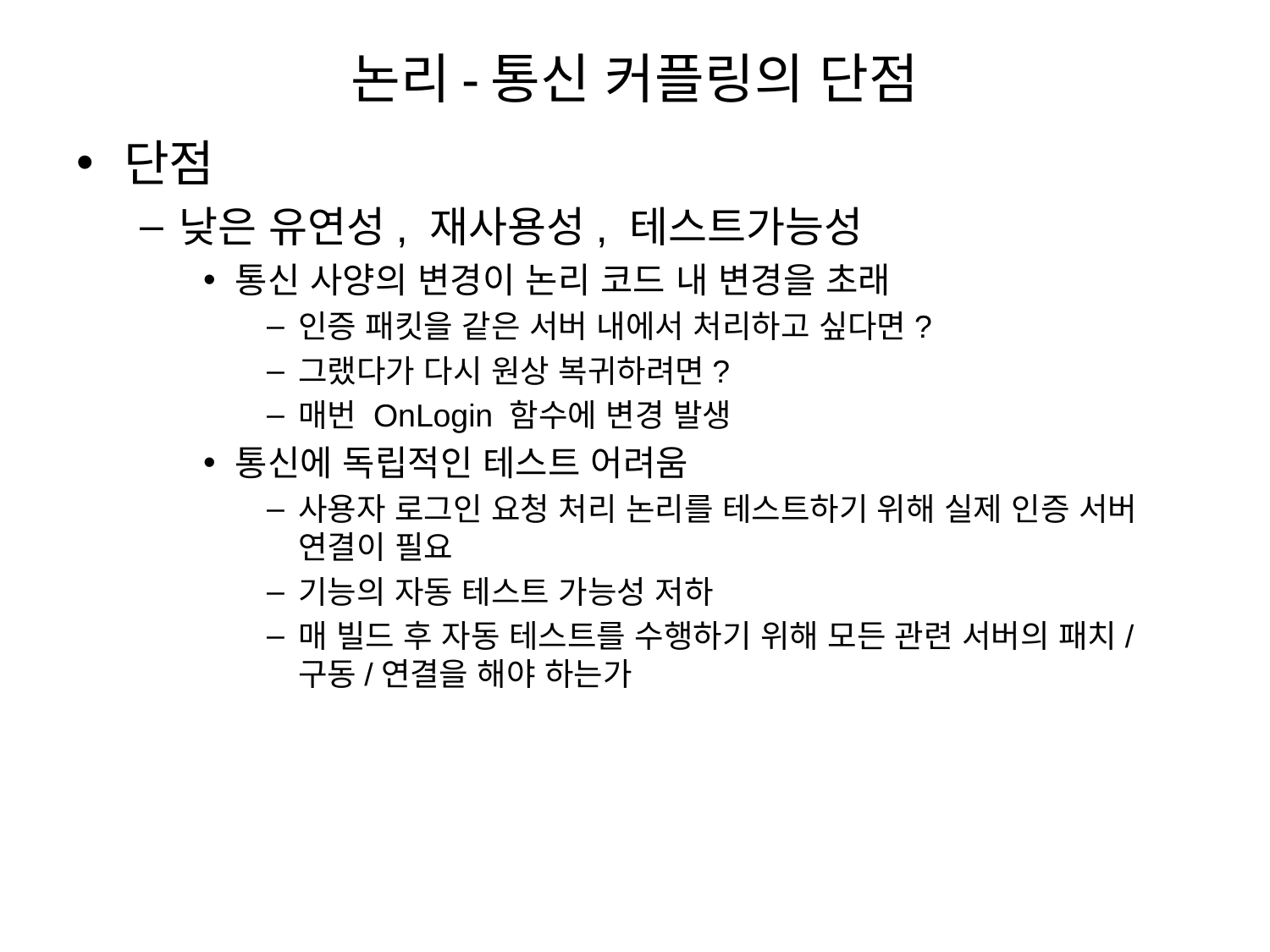

# 논리-통신 커플링의 단점
단점
낮은 유연성, 재사용성, 테스트가능성
통신 사양의 변경이 논리 코드 내 변경을 초래
인증 패킷을 같은 서버 내에서 처리하고 싶다면?
그랬다가 다시 원상 복귀하려면?
매번 OnLogin 함수에 변경 발생
통신에 독립적인 테스트 어려움
사용자 로그인 요청 처리 논리를 테스트하기 위해 실제 인증 서버 연결이 필요
기능의 자동 테스트 가능성 저하
매 빌드 후 자동 테스트를 수행하기 위해 모든 관련 서버의 패치/구동/연결을 해야 하는가